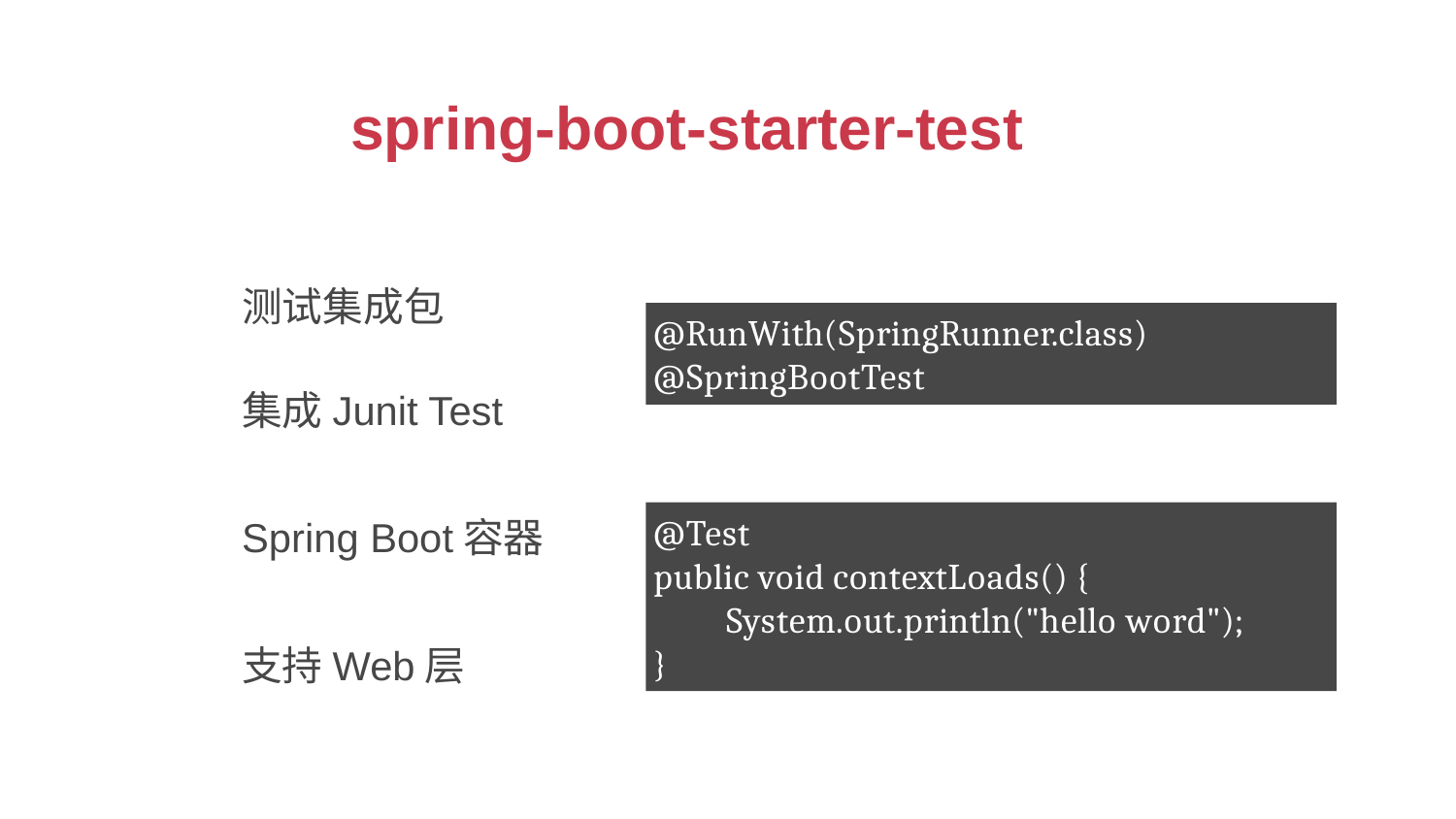

spring-boot-starter-test
测试集成包
@RunWith(SpringRunner.class)
@SpringBootTest
集成Junit Test
Spring Boot容器
@Test
public void contextLoads() {
         System.out.println("hello word");
}
支持Web层